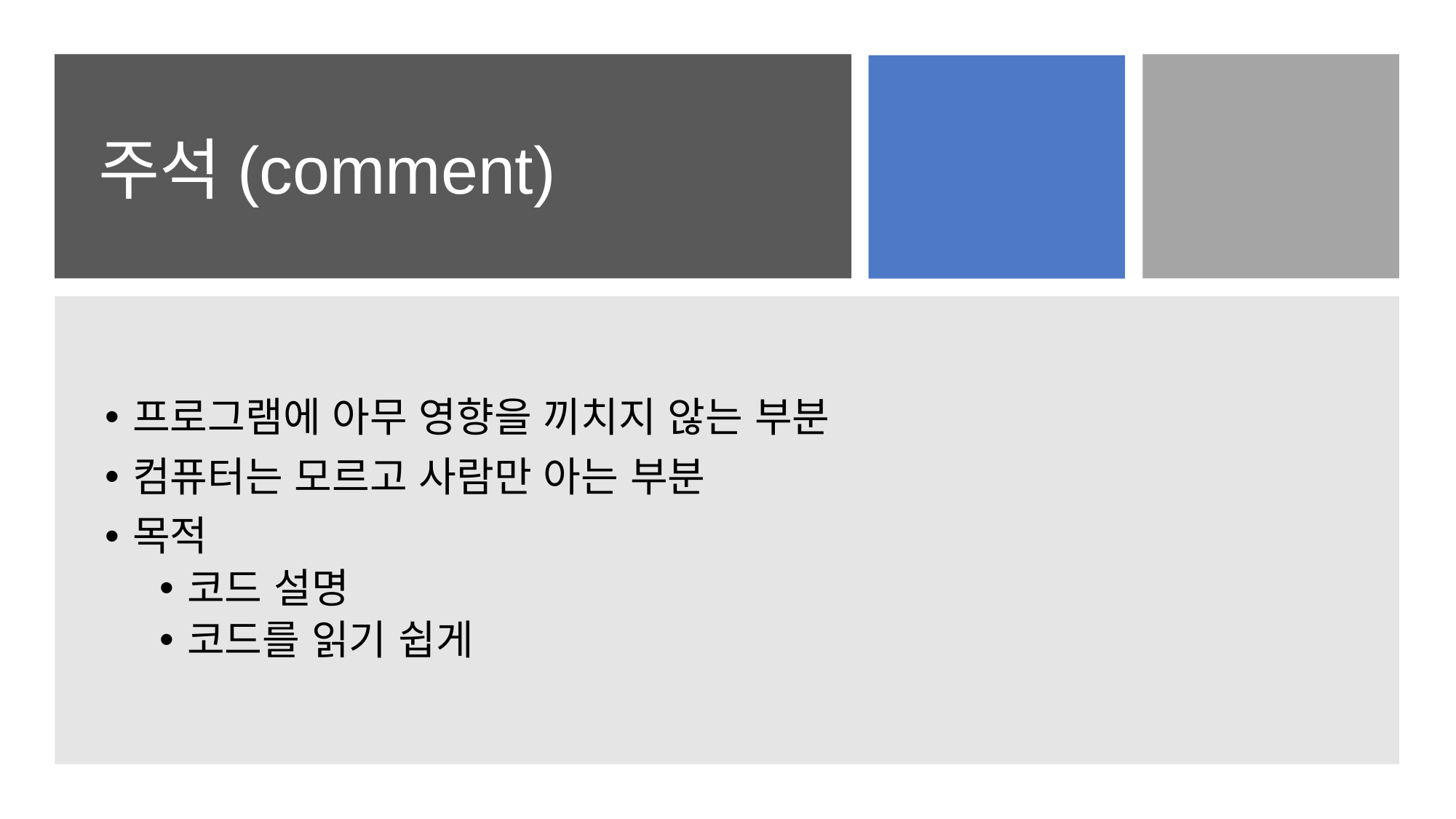

# 주석(comment)

프로그램에 아무 영향을 끼치지 않는 부분
컴퓨터는 모르고 사람만 아는 부분
목적
코드 설명
코드를 읽기 쉽게